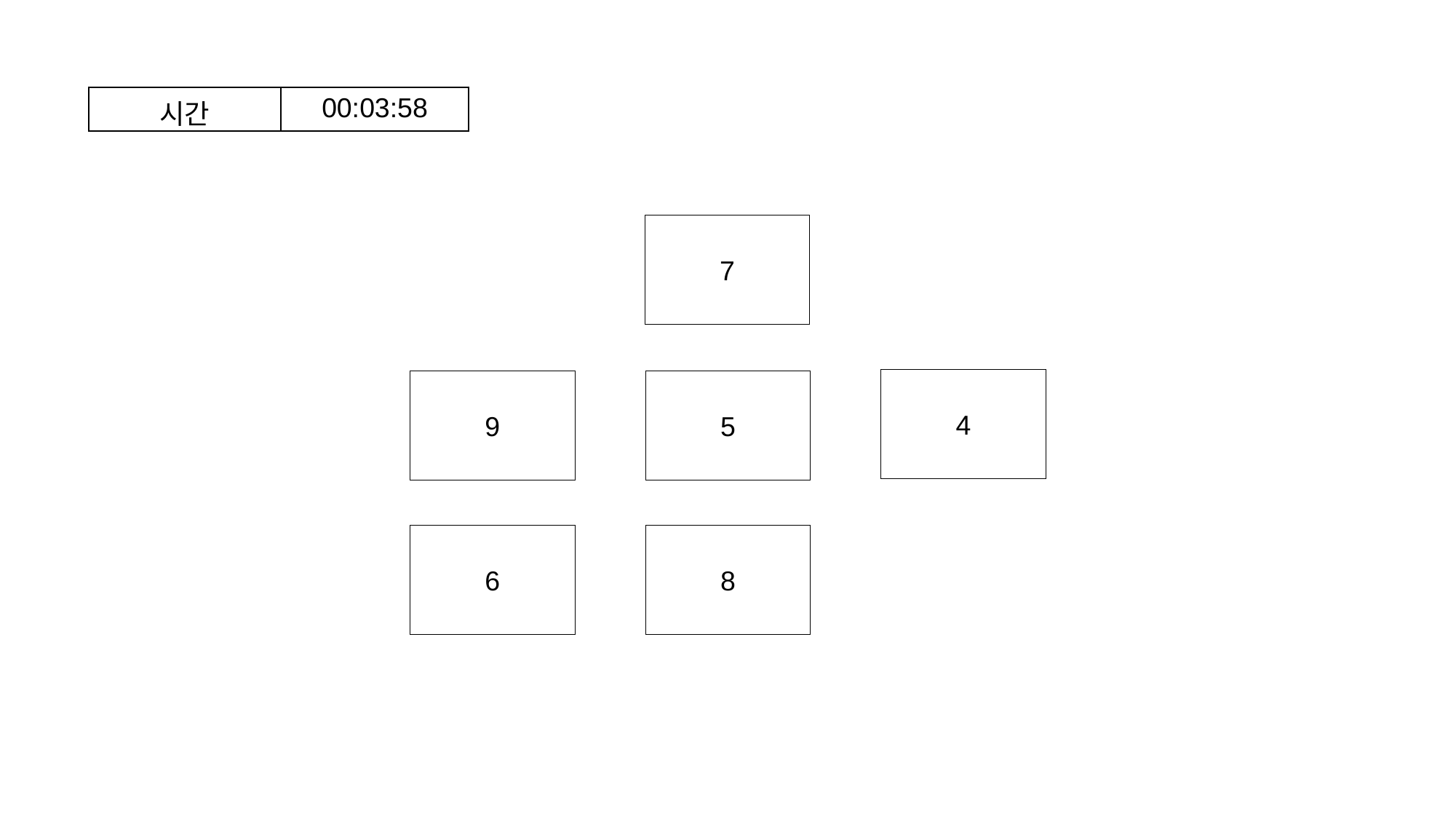

| 시간 | 00:03:58 |
| --- | --- |

7

4

5

9

6

8